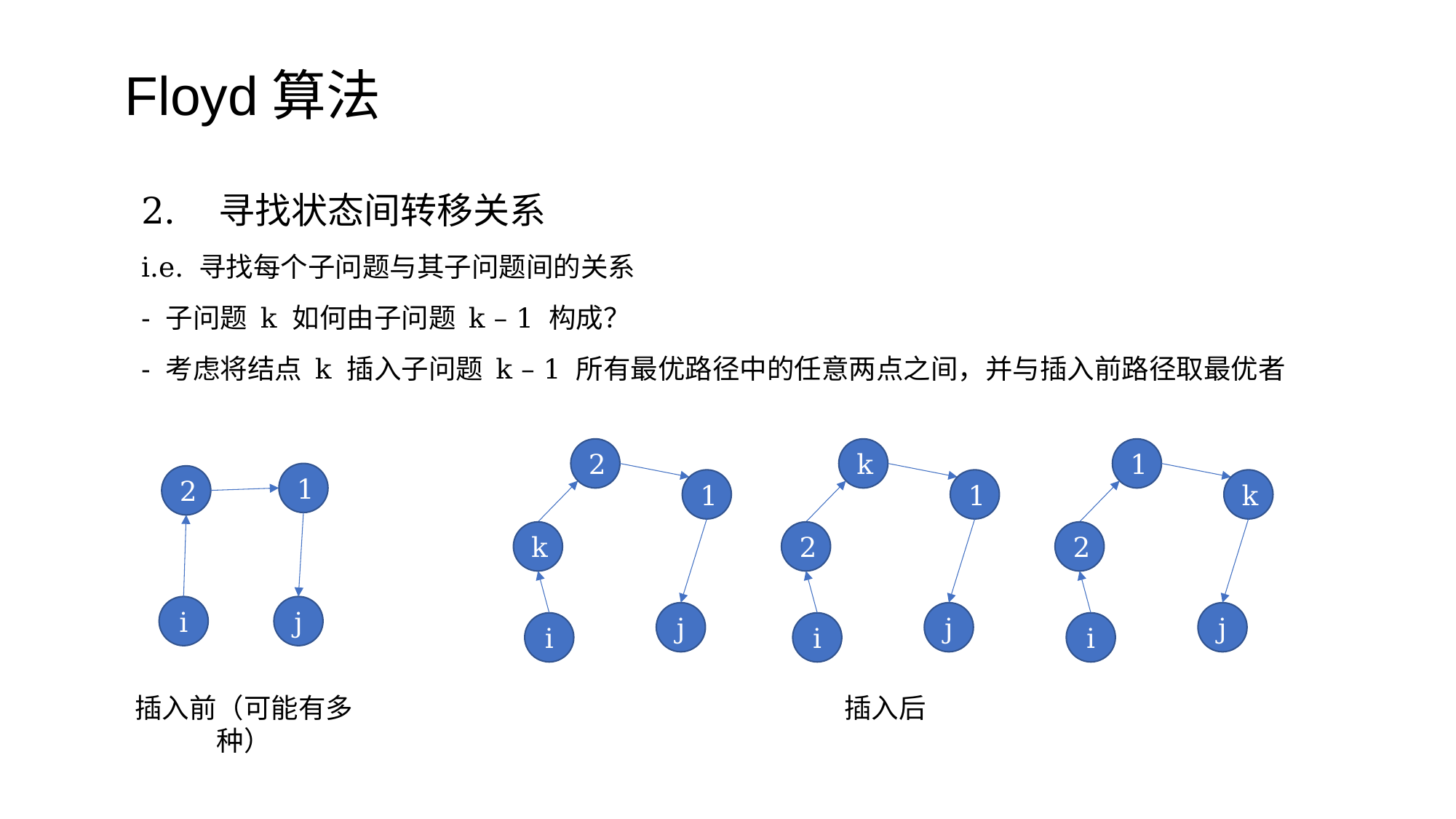

Floyd算法
2.   寻找状态间转移关系
i.e. 寻找每个子问题与其子问题间的关系
- 子问题 k 如何由子问题 k – 1 构成？
- 考虑将结点 k 插入子问题 k – 1 所有最优路径中的任意两点之间，并与插入前路径取最优者
2
k
1
1
2
1
1
k
k
2
2
i
j
j
j
j
i
i
i
插入前（可能有多种）
插入后